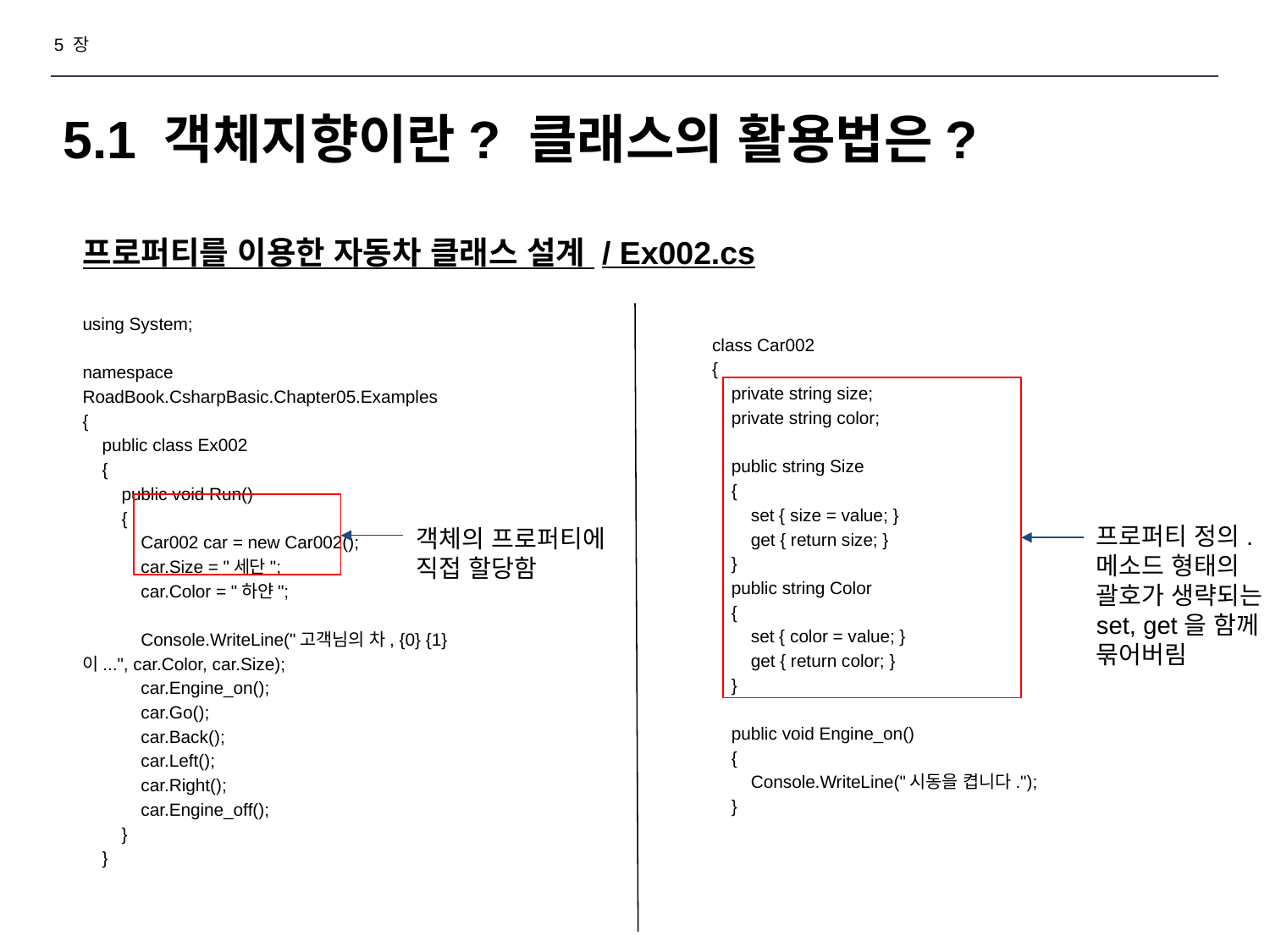

5 장
# 5.1 객체지향이란? 클래스의 활용법은?
프로퍼티를 이용한 자동차 클래스 설계 / Ex002.cs

using System;

namespace RoadBook.CsharpBasic.Chapter05.Examples
{
    public class Ex002
    {
        public void Run()
        {
            Car002 car = new Car002();
            car.Size = "세단";
            car.Color = "하얀";

            Console.WriteLine("고객님의 차, {0} {1}이...", car.Color, car.Size);
            car.Engine_on();
            car.Go();
            car.Back();
            car.Left();
            car.Right();
            car.Engine_off();
        }
    }

    class Car002
    {
        private string size;
        private string color;

        public string Size
        {
            set { size = value; }
            get { return size; }
        }
        public string Color
        {
            set { color = value; }
            get { return color; }
        }

        public void Engine_on()
        {
            Console.WriteLine("시동을 켭니다.");
        }

프로퍼티 정의.
메소드 형태의 괄호가 생략되는 set, get을 함께 묶어버림
객체의 프로퍼티에 직접 할당함